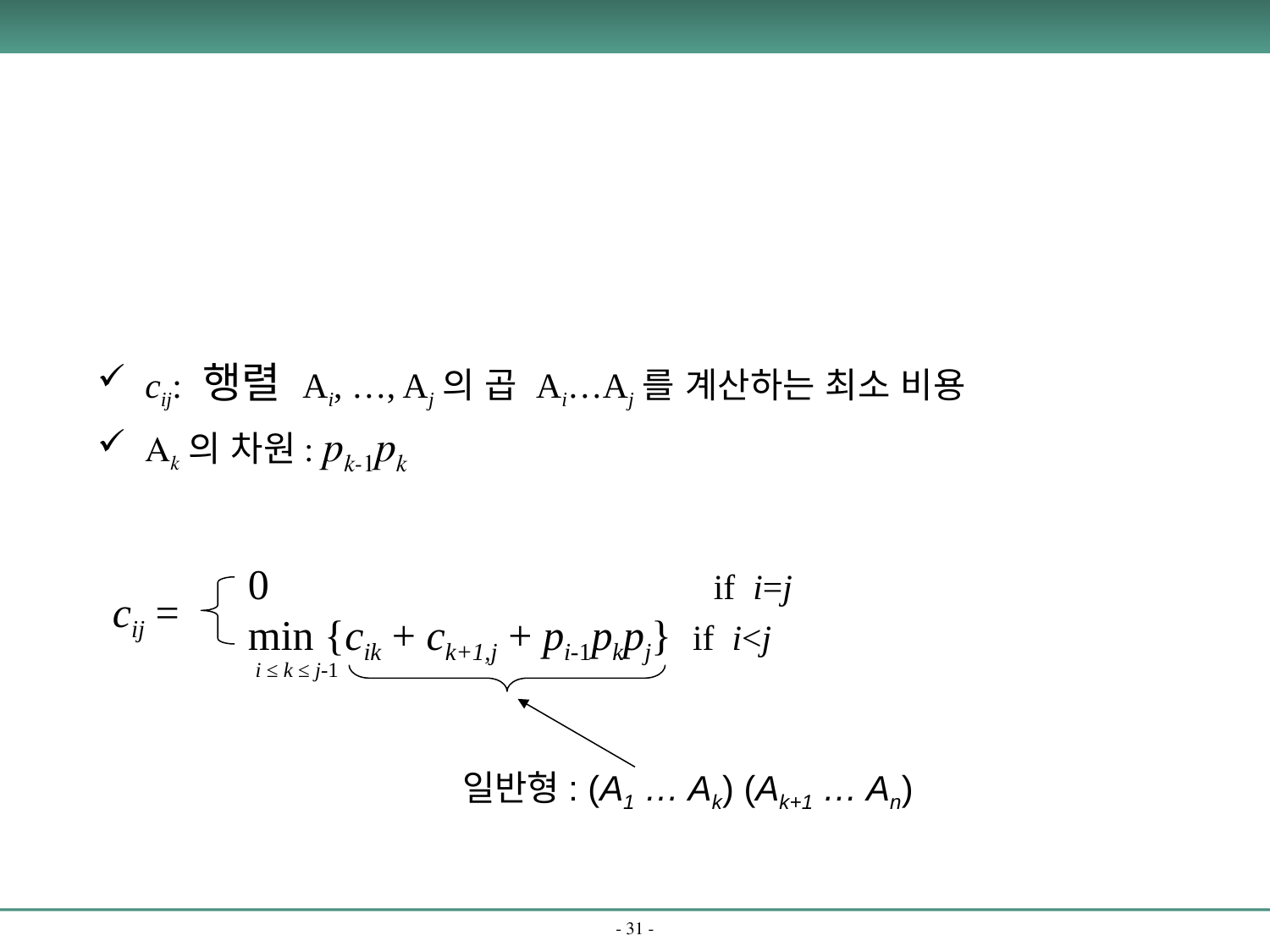

#
cij: 행렬 Ai, …, Aj의 곱 Ai…Aj를 계산하는 최소 비용
Ak의 차원: pk-1pk

0 			        if  i=j
min {cik + ck+1,j + pi-1pkpj}  if  i<j

cij =
i ≤ k ≤ j-1
일반형: (A1 … Ak) (Ak+1 … An)